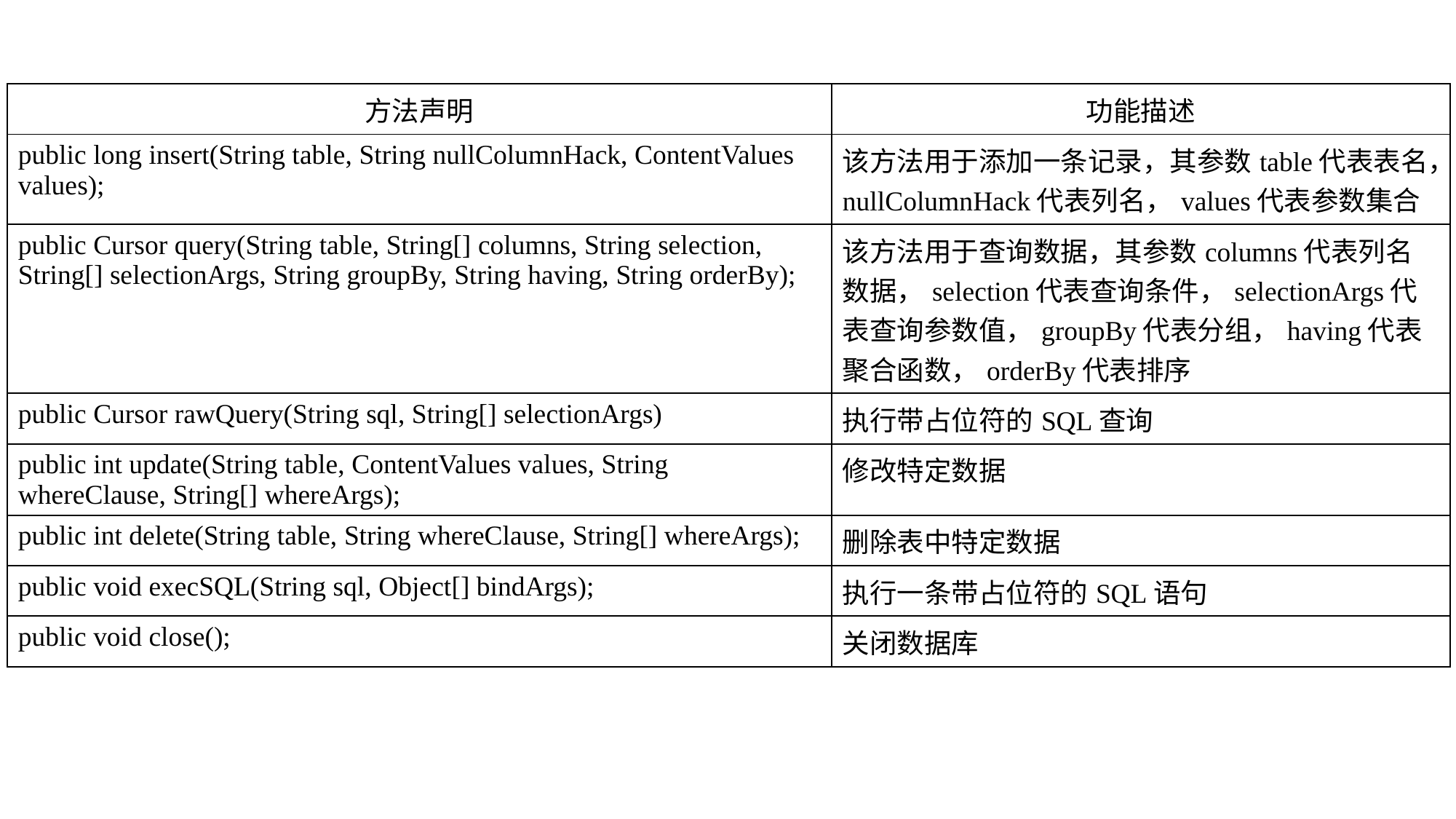

| 方法声明 | 功能描述 |
| --- | --- |
| public long insert(String table, String nullColumnHack, ContentValues values); | 该方法用于添加一条记录，其参数table代表表名，nullColumnHack代表列名，values代表参数集合 |
| public Cursor query(String table, String[] columns, String selection, String[] selectionArgs, String groupBy, String having, String orderBy); | 该方法用于查询数据，其参数columns代表列名数据，selection代表查询条件，selectionArgs代表查询参数值，groupBy代表分组，having代表聚合函数，orderBy代表排序 |
| public Cursor rawQuery(String sql, String[] selectionArgs) | 执行带占位符的SQL查询 |
| public int update(String table, ContentValues values, String whereClause, String[] whereArgs); | 修改特定数据 |
| public int delete(String table, String whereClause, String[] whereArgs); | 删除表中特定数据 |
| public void execSQL(String sql, Object[] bindArgs); | 执行一条带占位符的SQL语句 |
| public void close(); | 关闭数据库 |